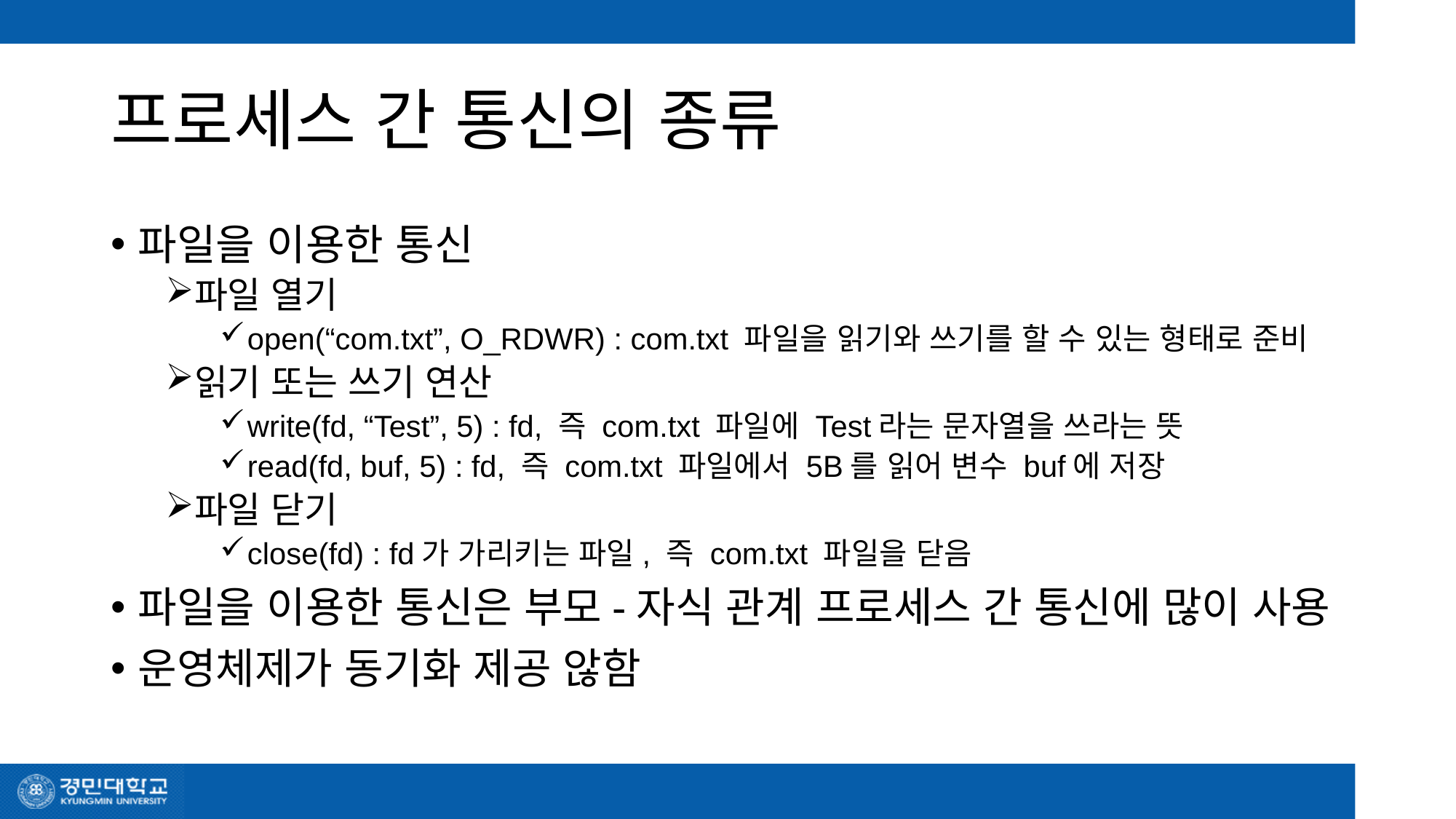

# 프로세스 간 통신의 종류
파일을 이용한 통신
파일 열기
open(“com.txt”, O_RDWR) : com.txt 파일을 읽기와 쓰기를 할 수 있는 형태로 준비
읽기 또는 쓰기 연산
write(fd, “Test”, 5) : fd, 즉 com.txt 파일에 Test라는 문자열을 쓰라는 뜻
read(fd, buf, 5) : fd, 즉 com.txt 파일에서 5B를 읽어 변수 buf에 저장
파일 닫기
close(fd) : fd가 가리키는 파일, 즉 com.txt 파일을 닫음
파일을 이용한 통신은 부모-자식 관계 프로세스 간 통신에 많이 사용
운영체제가 동기화 제공 않함